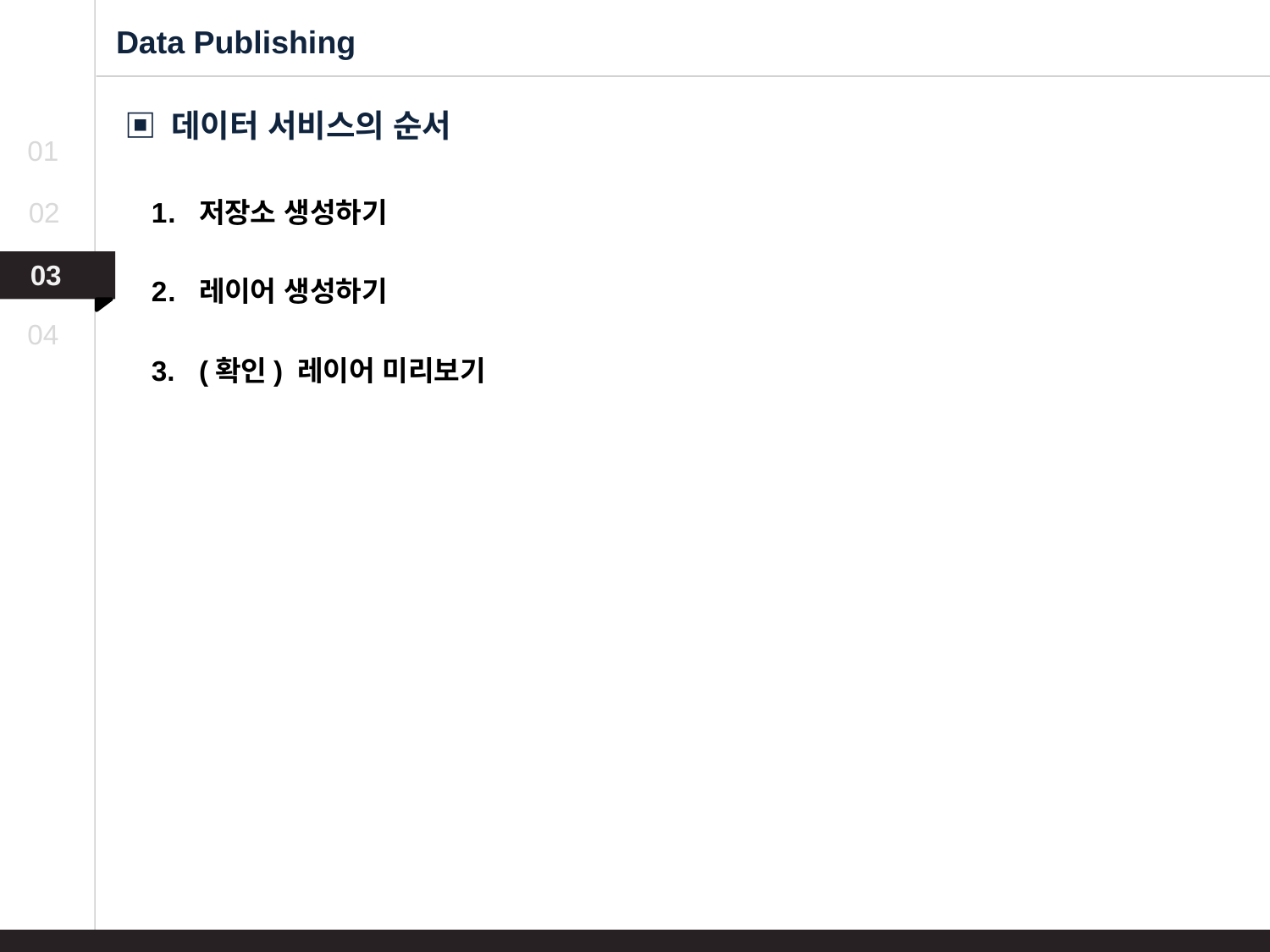

Data Publishing
▣ 데이터 서비스의 순서
01
02
저장소 생성하기

레이어 생성하기

(확인) 레이어 미리보기
03

04